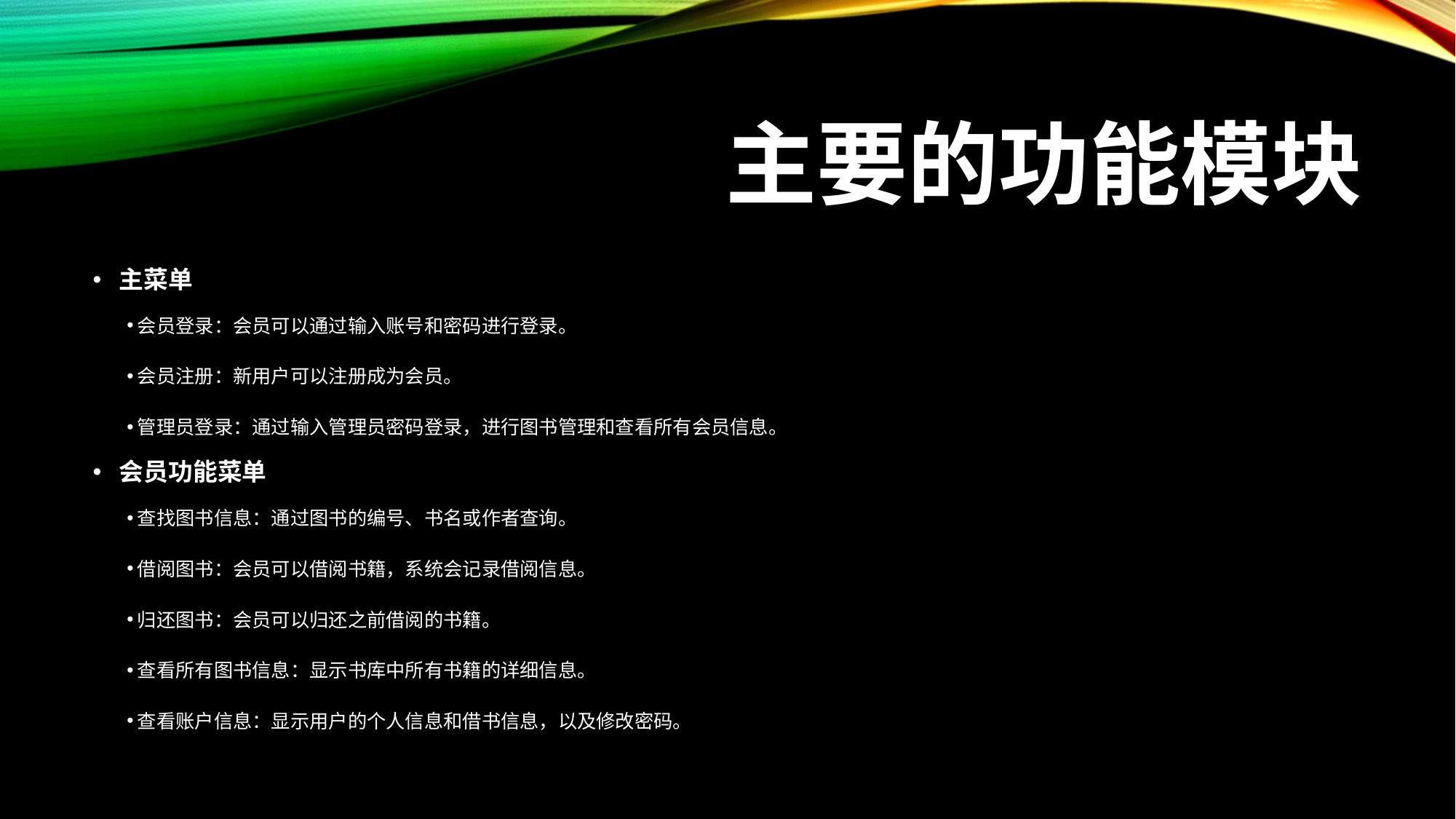

# 主要的功能模块
主菜单
会员登录：会员可以通过输入账号和密码进行登录。
会员注册：新用户可以注册成为会员。
管理员登录：通过输入管理员密码登录，进行图书管理和查看所有会员信息。
会员功能菜单
查找图书信息：通过图书的编号、书名或作者查询。
借阅图书：会员可以借阅书籍，系统会记录借阅信息。
归还图书：会员可以归还之前借阅的书籍。
查看所有图书信息：显示书库中所有书籍的详细信息。
查看账户信息：显示用户的个人信息和借书信息，以及修改密码。